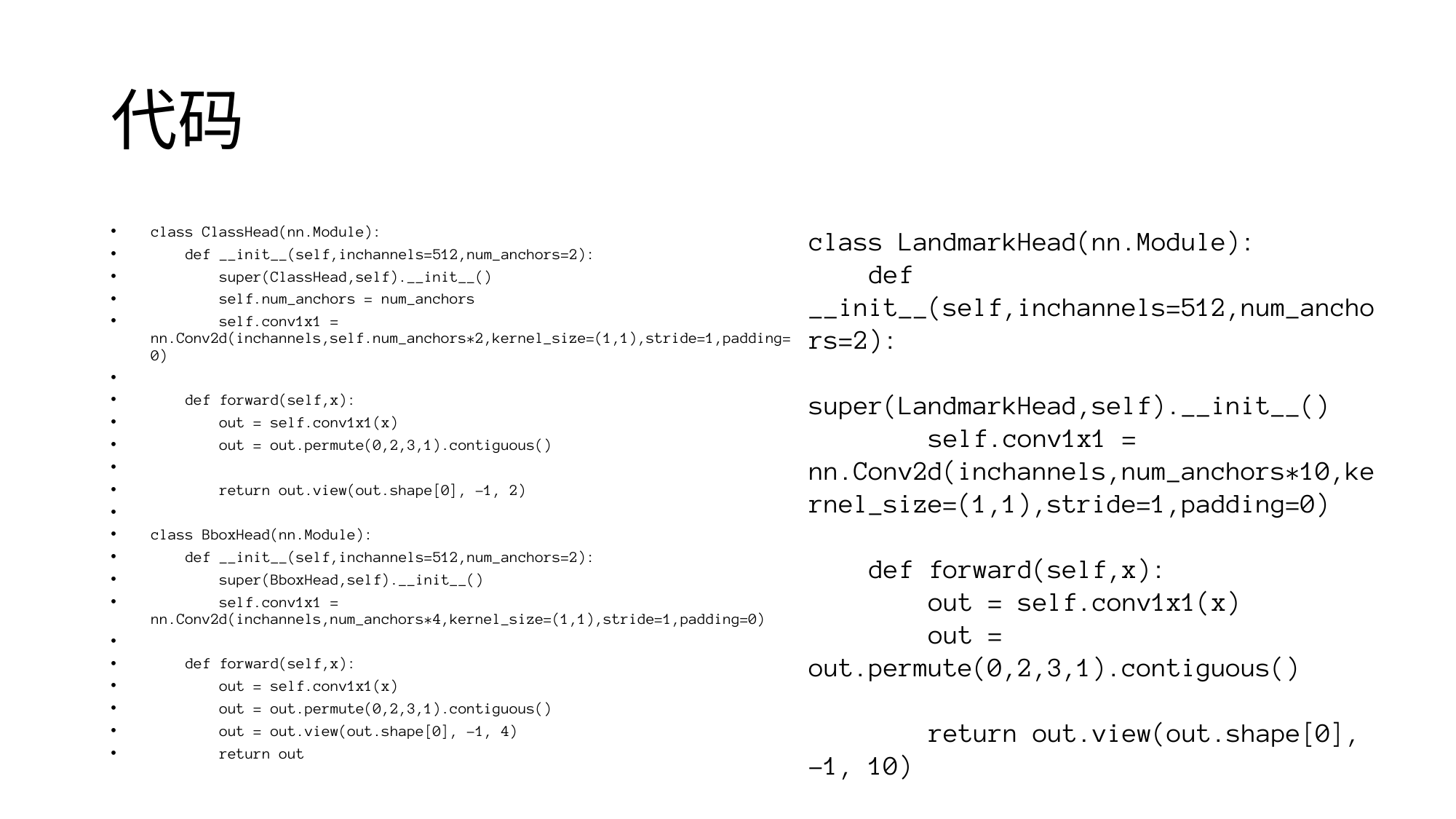

# 代码
class ClassHead(nn.Module):
    def __init__(self,inchannels=512,num_anchors=2):
        super(ClassHead,self).__init__()
        self.num_anchors = num_anchors
        self.conv1x1 = nn.Conv2d(inchannels,self.num_anchors*2,kernel_size=(1,1),stride=1,padding=0)

    def forward(self,x):
        out = self.conv1x1(x)
        out = out.permute(0,2,3,1).contiguous()

        return out.view(out.shape[0], -1, 2)

class BboxHead(nn.Module):
    def __init__(self,inchannels=512,num_anchors=2):
        super(BboxHead,self).__init__()
        self.conv1x1 = nn.Conv2d(inchannels,num_anchors*4,kernel_size=(1,1),stride=1,padding=0)

    def forward(self,x):
        out = self.conv1x1(x)
        out = out.permute(0,2,3,1).contiguous()
        out = out.view(out.shape[0], -1, 4)
        return out

class LandmarkHead(nn.Module):
    def __init__(self,inchannels=512,num_anchors=2):
        super(LandmarkHead,self).__init__()
        self.conv1x1 = nn.Conv2d(inchannels,num_anchors*10,kernel_size=(1,1),stride=1,padding=0)

    def forward(self,x):
        out = self.conv1x1(x)
        out = out.permute(0,2,3,1).contiguous()

        return out.view(out.shape[0], -1, 10)